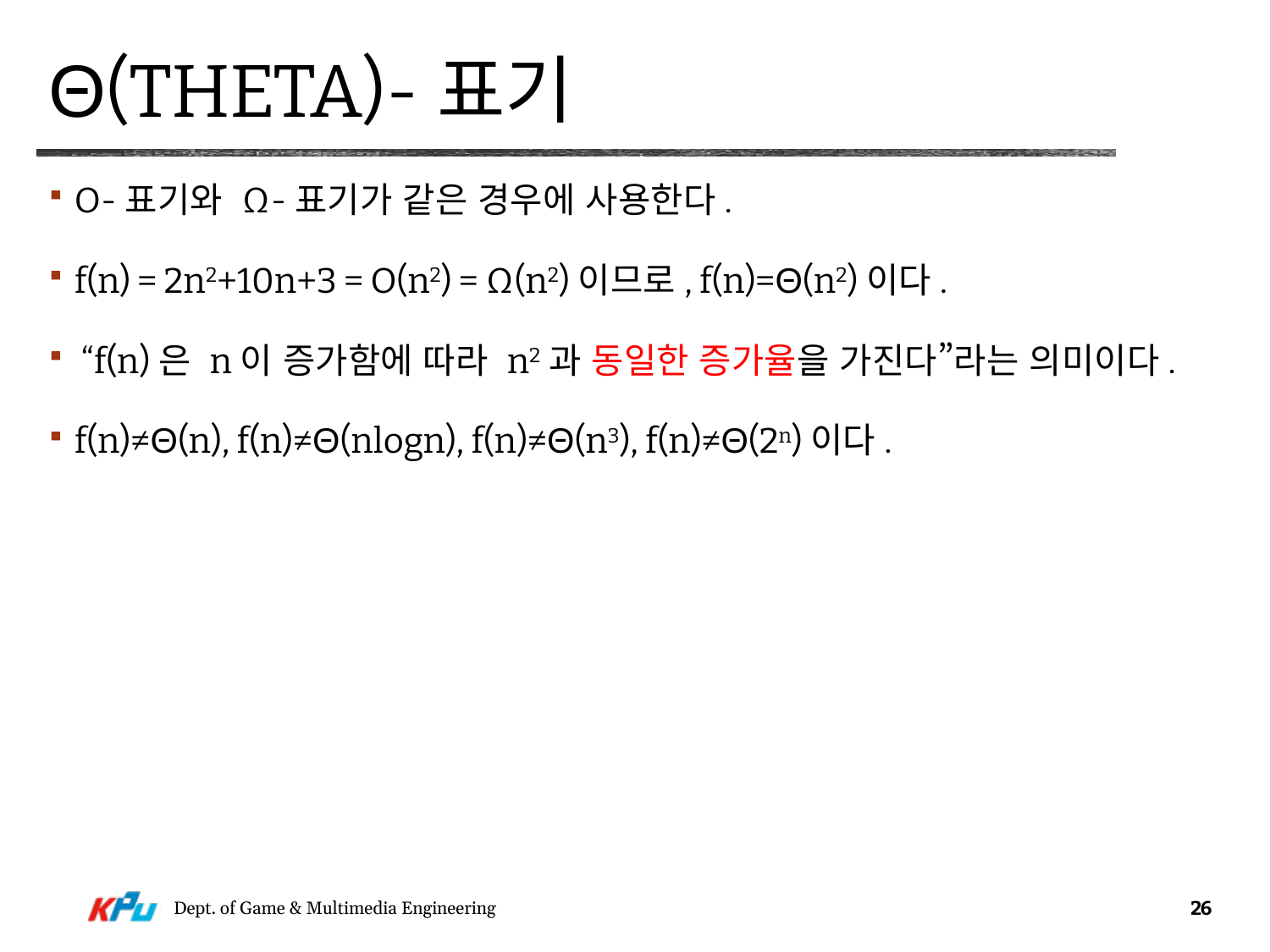

# Θ(Theta)-표기
O-표기와 Ω-표기가 같은 경우에 사용한다.
f(n) = 2n2+10n+3 = O(n2) = Ω(n2)이므로, f(n)=Θ(n2)이다.
 “f(n)은 n이 증가함에 따라 n2과 동일한 증가율을 가진다”라는 의미이다.
f(n)≠Θ(n), f(n)≠Θ(nlogn), f(n)≠Θ(n3), f(n)≠Θ(2n)이다.

Dept. of Game & Multimedia Engineering
26